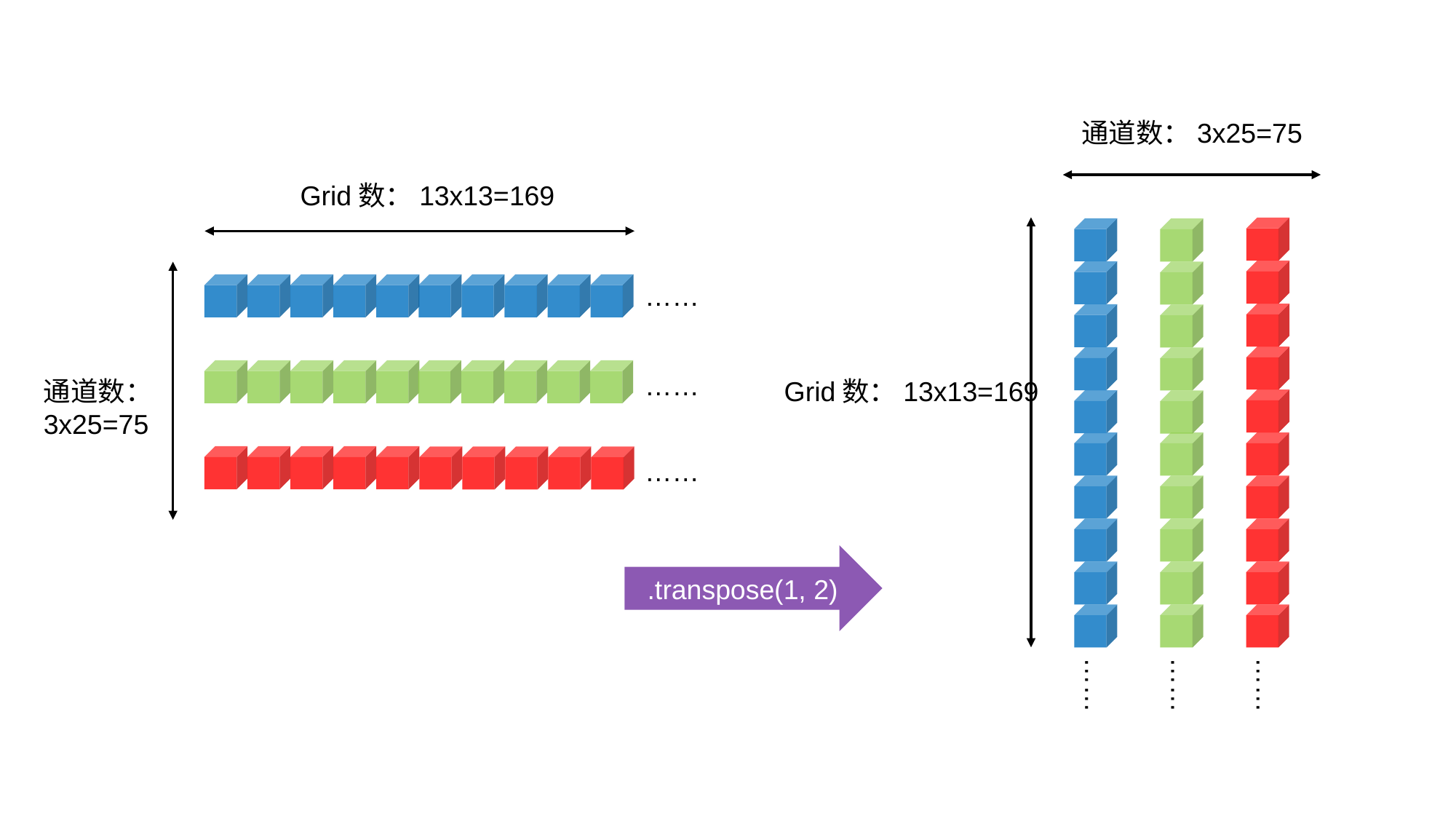

通道数：3x25=75
Grid数：13x13=169

……

……
通道数：
3x25=75
Grid数：13x13=169

……

.transpose(1, 2)

……
……
……